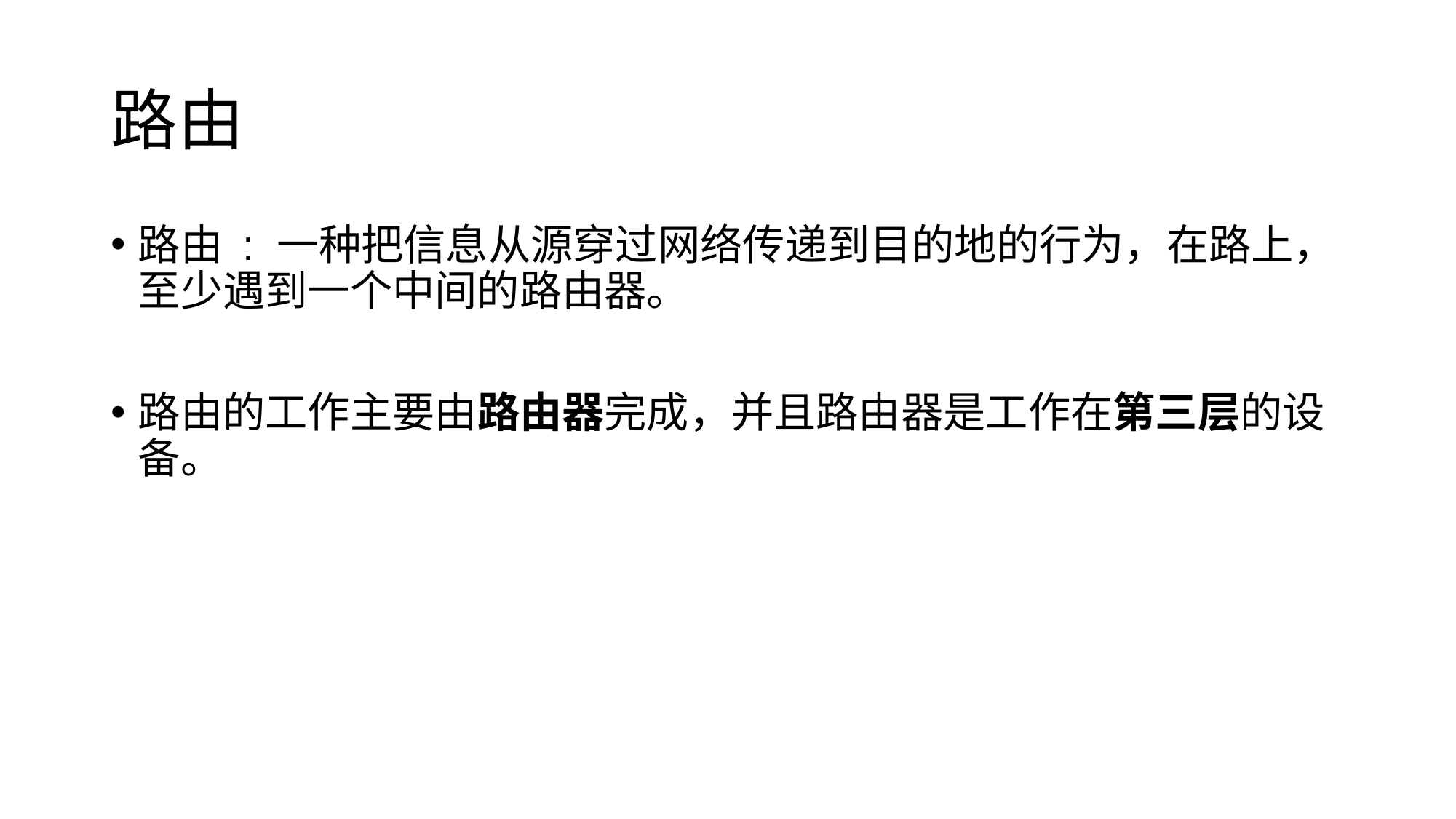

# 路由
路由 : 一种把信息从源穿过网络传递到目的地的行为，在路上，至少遇到一个中间的路由器。

路由的工作主要由路由器完成，并且路由器是工作在第三层的设备。